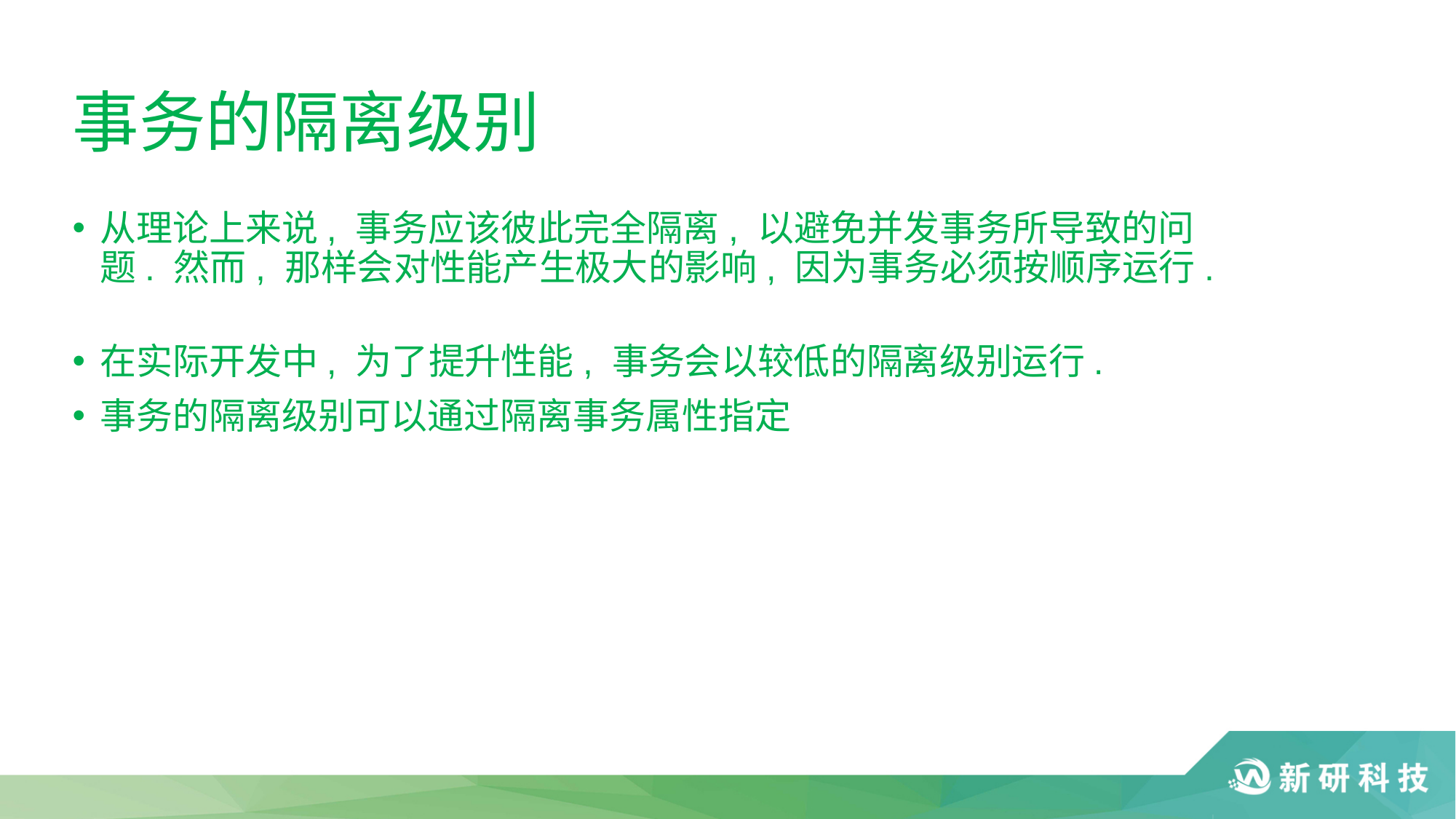

# 事务的隔离级别
从理论上来说, 事务应该彼此完全隔离, 以避免并发事务所导致的问题. 然而, 那样会对性能产生极大的影响, 因为事务必须按顺序运行.
在实际开发中, 为了提升性能, 事务会以较低的隔离级别运行.
事务的隔离级别可以通过隔离事务属性指定